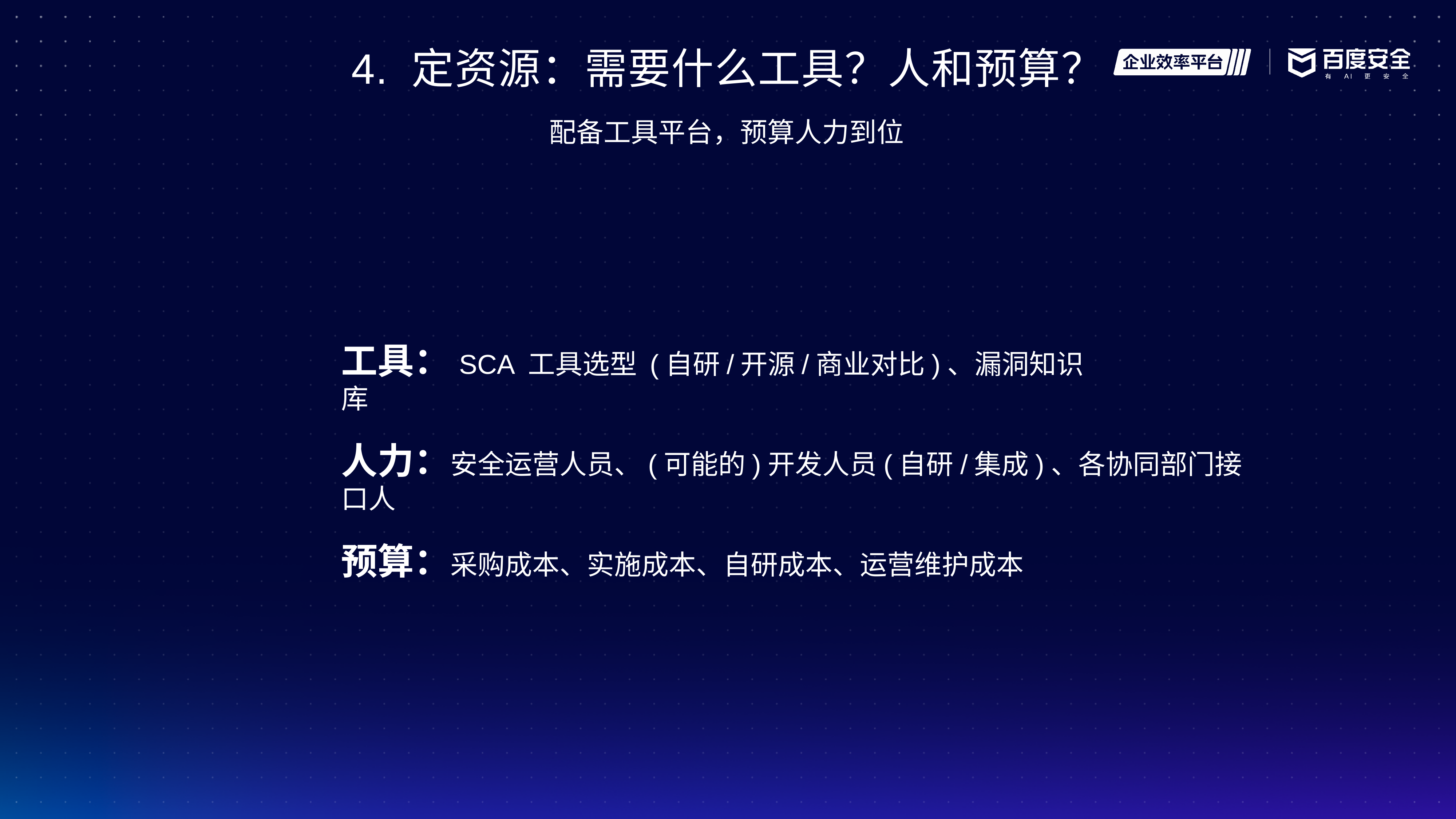

4. 定资源：需要什么工具？人和预算？
配备工具平台，预算人力到位
工具：SCA 工具选型 (自研/开源/商业对比)、漏洞知识库
人力：安全运营人员、(可能的)开发人员(自研/集成)、各协同部门接口人
预算：采购成本、实施成本、自研成本、运营维护成本